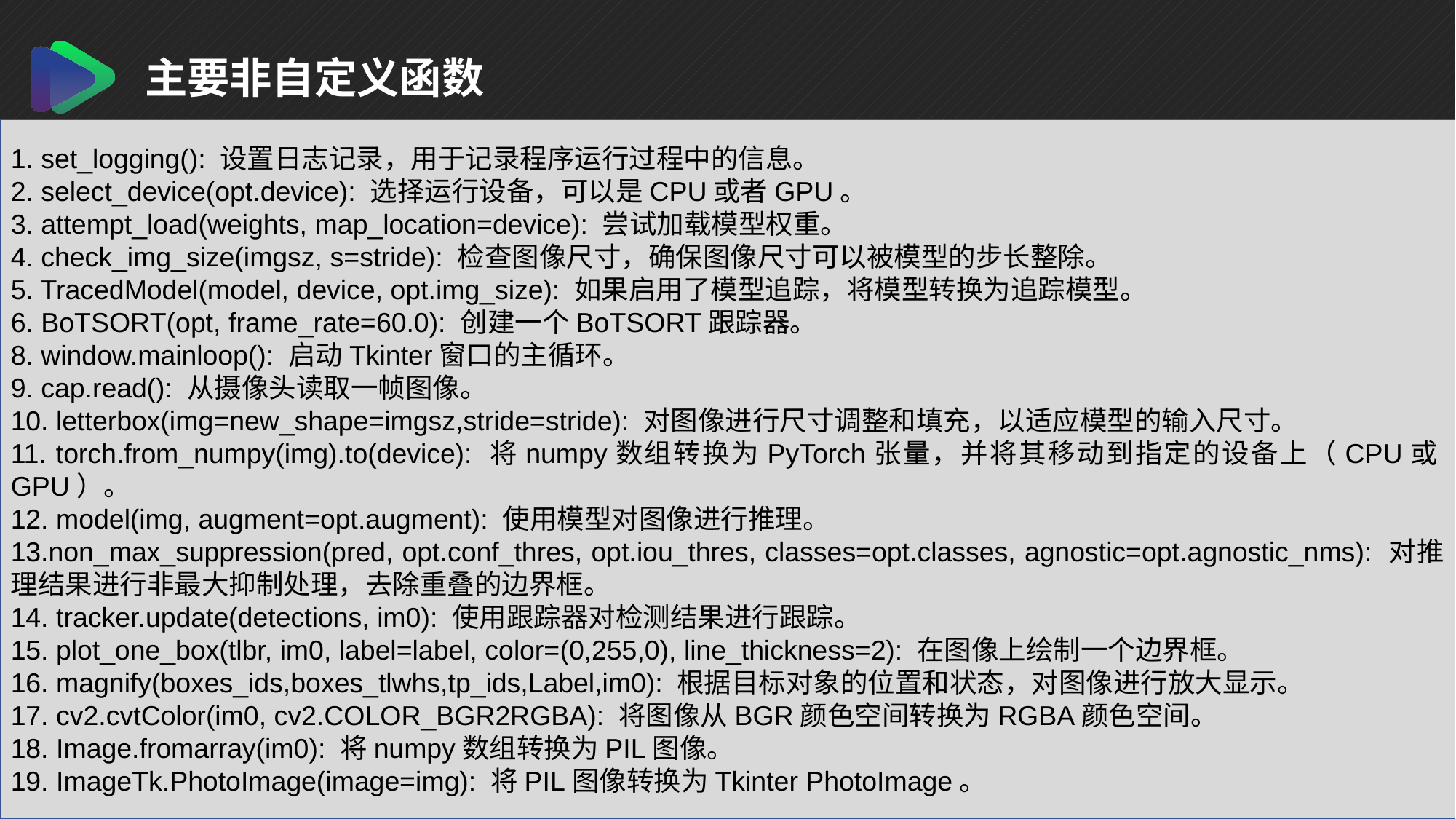

主要非自定义函数
1. set_logging(): 设置日志记录，用于记录程序运行过程中的信息。
2. select_device(opt.device): 选择运行设备，可以是CPU或者GPU。
3. attempt_load(weights, map_location=device): 尝试加载模型权重。
4. check_img_size(imgsz, s=stride): 检查图像尺寸，确保图像尺寸可以被模型的步长整除。
5. TracedModel(model, device, opt.img_size): 如果启用了模型追踪，将模型转换为追踪模型。
6. BoTSORT(opt, frame_rate=60.0): 创建一个BoTSORT跟踪器。
8. window.mainloop(): 启动Tkinter窗口的主循环。
9. cap.read(): 从摄像头读取一帧图像。
10. letterbox(img=new_shape=imgsz,stride=stride): 对图像进行尺寸调整和填充，以适应模型的输入尺寸。
11. torch.from_numpy(img).to(device): 将numpy数组转换为PyTorch张量，并将其移动到指定的设备上（CPU或GPU）。
12. model(img, augment=opt.augment): 使用模型对图像进行推理。
13.non_max_suppression(pred, opt.conf_thres, opt.iou_thres, classes=opt.classes, agnostic=opt.agnostic_nms): 对推理结果进行非最大抑制处理，去除重叠的边界框。
14. tracker.update(detections, im0): 使用跟踪器对检测结果进行跟踪。
15. plot_one_box(tlbr, im0, label=label, color=(0,255,0), line_thickness=2): 在图像上绘制一个边界框。
16. magnify(boxes_ids,boxes_tlwhs,tp_ids,Label,im0): 根据目标对象的位置和状态，对图像进行放大显示。
17. cv2.cvtColor(im0, cv2.COLOR_BGR2RGBA): 将图像从BGR颜色空间转换为RGBA颜色空间。
18. Image.fromarray(im0): 将numpy数组转换为PIL图像。
19. ImageTk.PhotoImage(image=img): 将PIL图像转换为Tkinter PhotoImage。